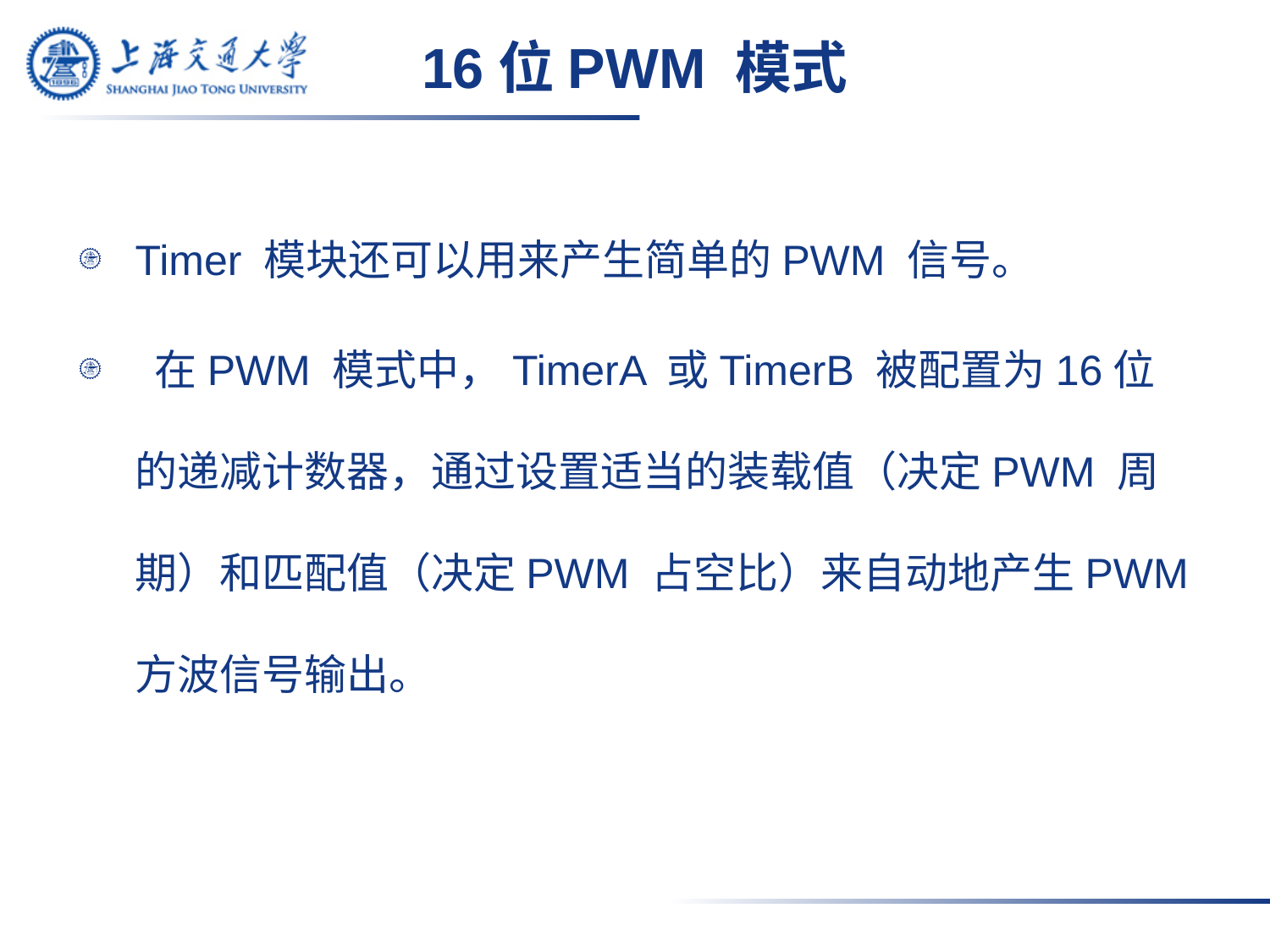

# 16位PWM 模式
Timer 模块还可以用来产生简单的PWM 信号。
 在PWM 模式中，TimerA 或TimerB 被配置为16位的递减计数器，通过设置适当的装载值（决定PWM 周期）和匹配值（决定PWM 占空比）来自动地产生PWM 方波信号输出。